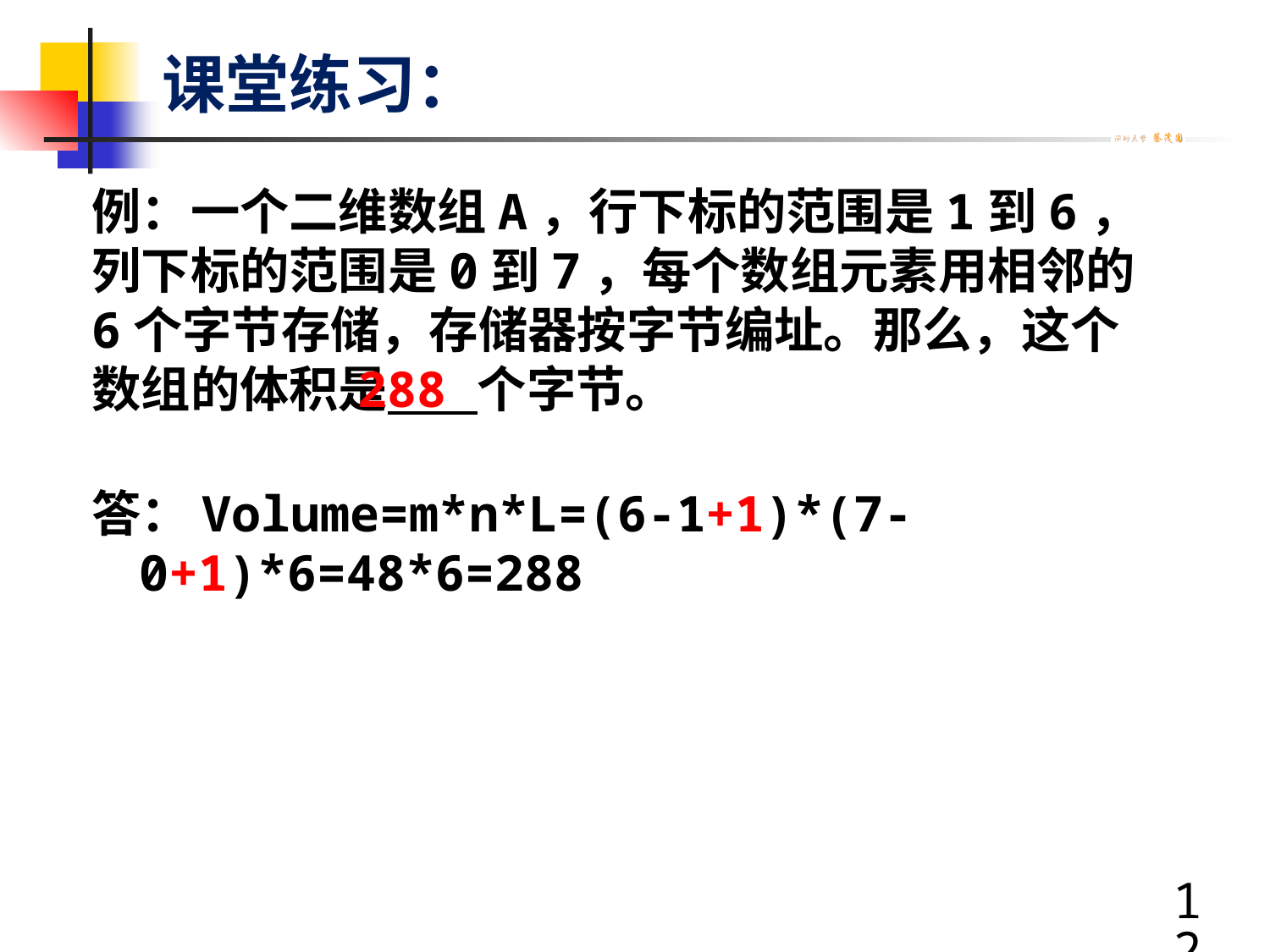

课堂练习：
例：一个二维数组A，行下标的范围是1到6，列下标的范围是0到7，每个数组元素用相邻的6个字节存储，存储器按字节编址。那么，这个数组的体积是        个字节。
288
答：Volume=m*n*L=(6-1+1)*(7- 0+1)*6=48*6=288
12